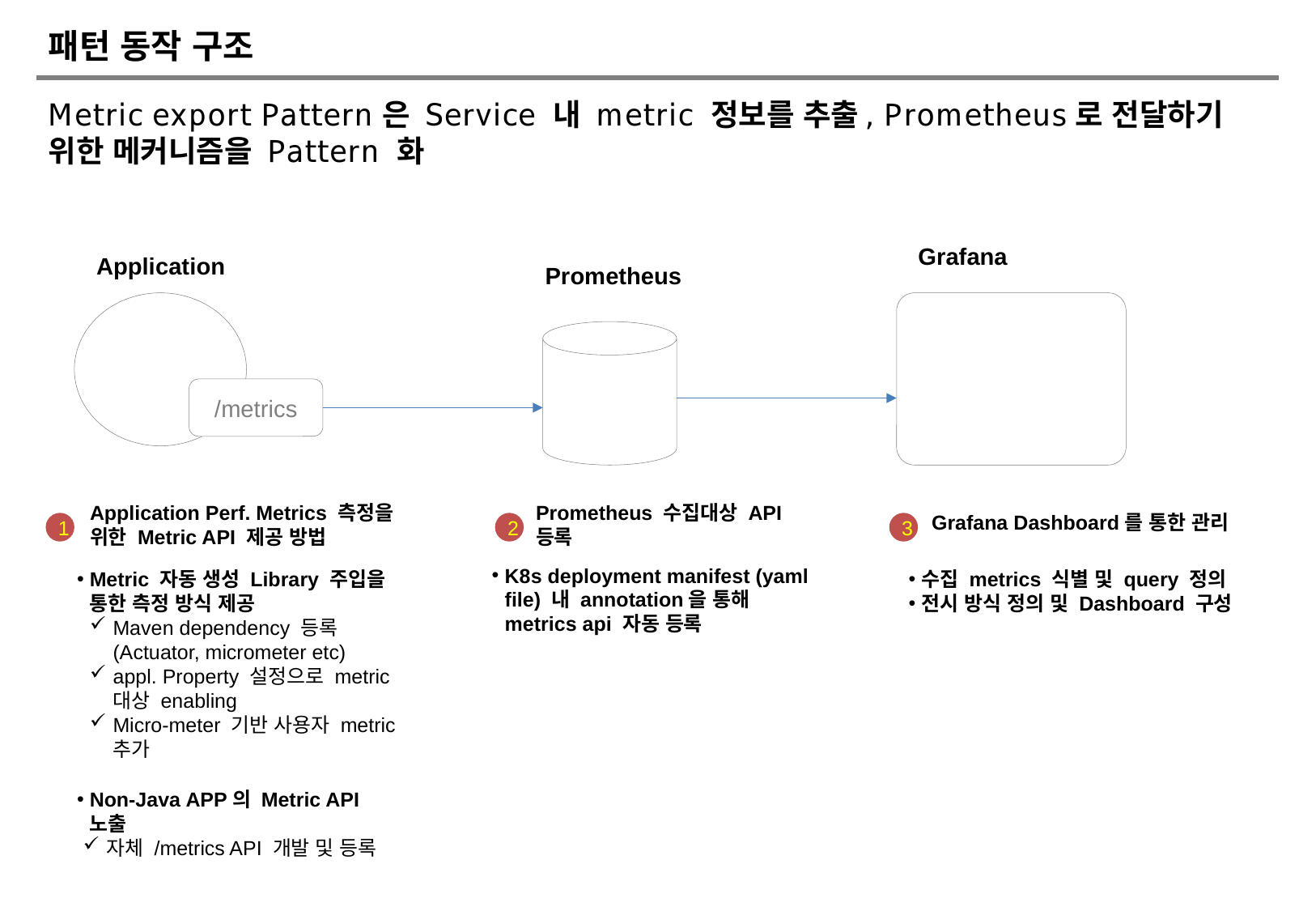

# 패턴 동작 구조
Metric export Pattern은 Service 내 metric 정보를 추출, Prometheus로 전달하기 위한 메커니즘을 Pattern 화
Grafana
Application
Prometheus

/metrics
Application Perf. Metrics 측정을
위한 Metric API 제공 방법
Prometheus 수집대상 API
등록
Grafana Dashboard를 통한 관리
1
2
3
K8s deployment manifest (yaml file) 내 annotation을 통해 metrics api 자동 등록
Metric 자동 생성 Library 주입을 통한 측정 방식 제공
Maven dependency 등록
(Actuator, micrometer etc)
appl. Property 설정으로 metric 대상 enabling
Micro-meter 기반 사용자 metric 추가
수집 metrics 식별 및 query 정의
전시 방식 정의 및 Dashboard 구성

Non-Java APP의 Metric API 노출
자체 /metrics API 개발 및 등록